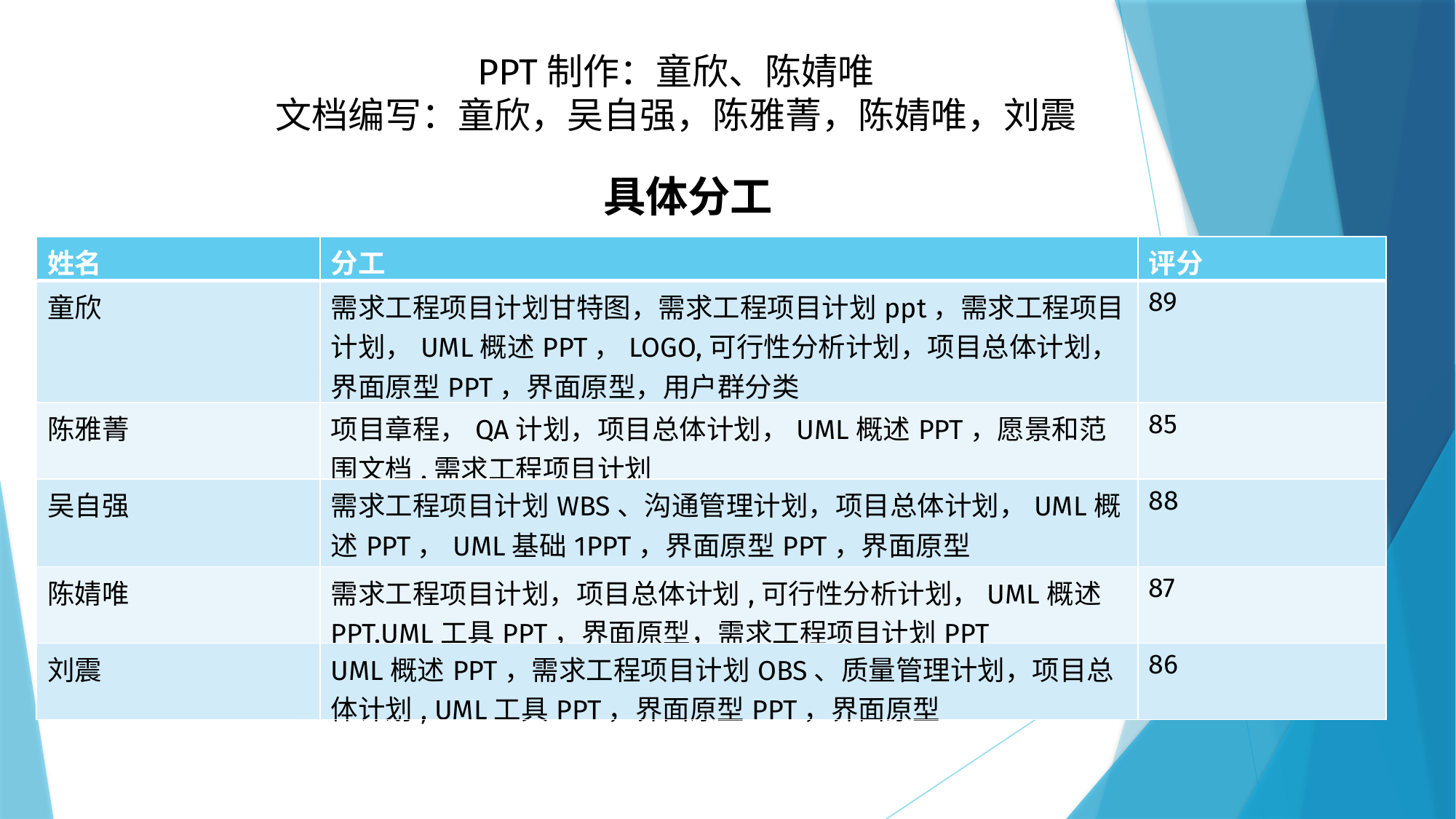

PPT制作：童欣、陈婧唯
文档编写：童欣，吴自强，陈雅菁，陈婧唯，刘震
具体分工
| 姓名 | 分工 | 评分 |
| --- | --- | --- |
| 童欣 | 需求工程项目计划甘特图，需求工程项目计划ppt，需求工程项目计划，UML概述PPT，LOGO,可行性分析计划，项目总体计划，界面原型PPT，界面原型，用户群分类 | 89 |
| 陈雅菁 | 项目章程，QA计划，项目总体计划，UML概述PPT，愿景和范围文档,需求工程项目计划 | 85 |
| 吴自强 | 需求工程项目计划WBS、沟通管理计划，项目总体计划，UML概述PPT，UML基础1PPT，界面原型PPT，界面原型 | 88 |
| 陈婧唯 | 需求工程项目计划，项目总体计划,可行性分析计划，UML概述PPT,UML工具PPT，界面原型，需求工程项目计划PPT | 87 |
| 刘震 | UML概述PPT，需求工程项目计划OBS、质量管理计划，项目总体计划, UML工具PPT，界面原型PPT，界面原型 | 86 |